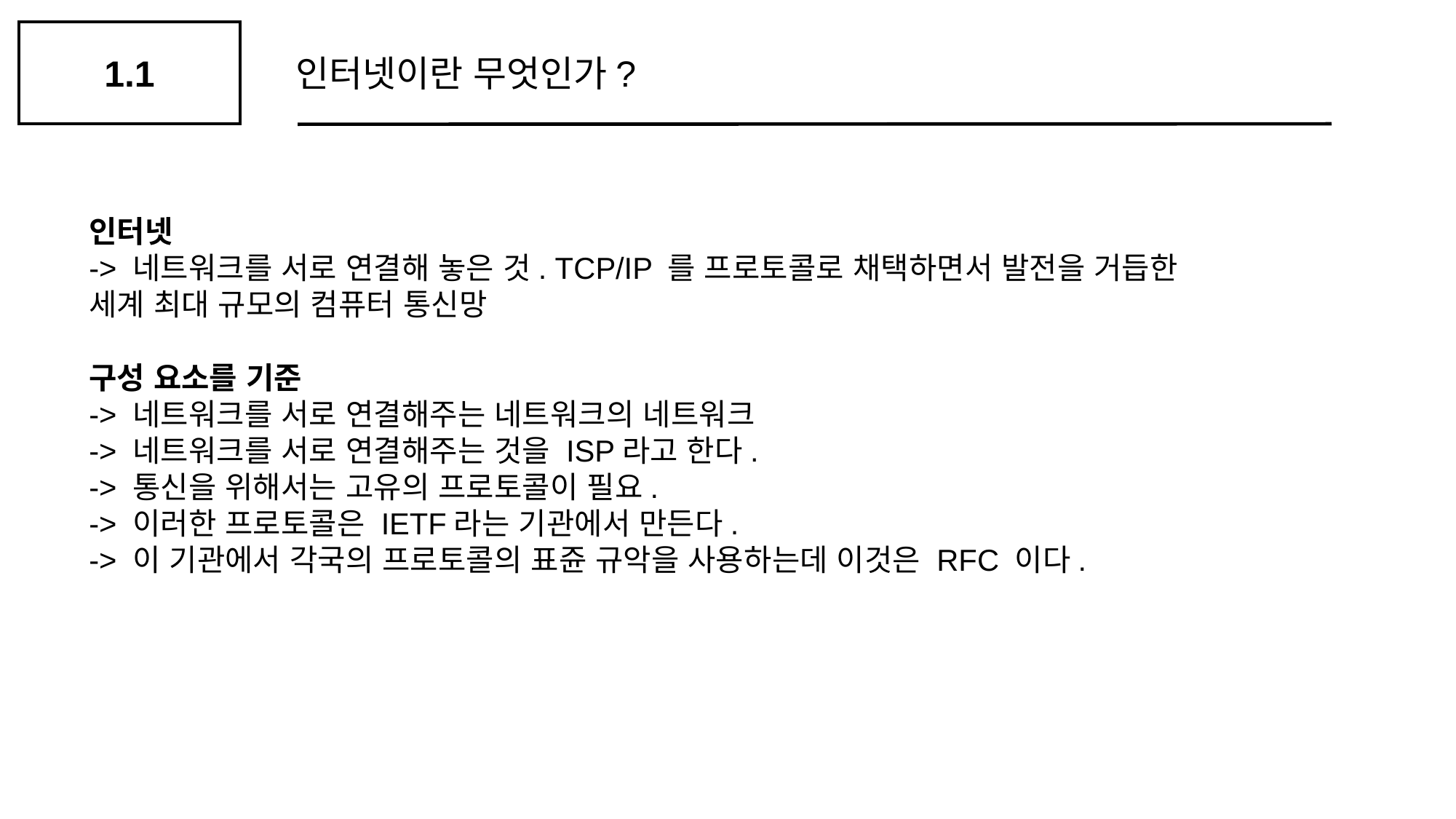

1.1
인터넷이란 무엇인가?
인터넷
-> 네트워크를 서로 연결해 놓은 것. TCP/IP 를 프로토콜로 채택하면서 발전을 거듭한 세계 최대 규모의 컴퓨터 통신망

구성 요소를 기준
-> 네트워크를 서로 연결해주는 네트워크의 네트워크
-> 네트워크를 서로 연결해주는 것을 ISP라고 한다.
-> 통신을 위해서는 고유의 프로토콜이 필요.
-> 이러한 프로토콜은 IETF라는 기관에서 만든다.
-> 이 기관에서 각국의 프로토콜의 표쥰 규악을 사용하는데 이것은 RFC 이다.